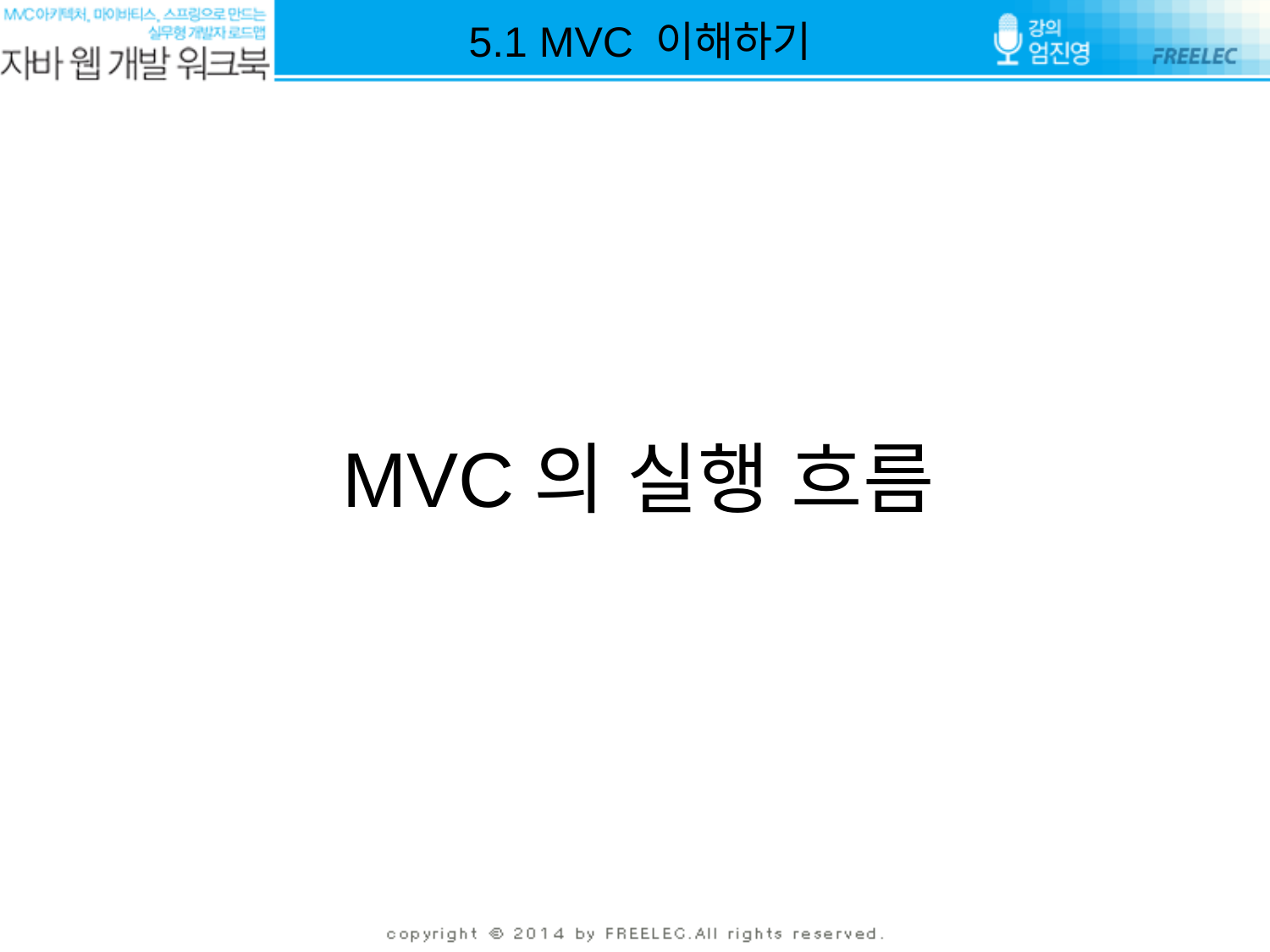

5.1 MVC 이해하기
# MVC의 실행 흐름